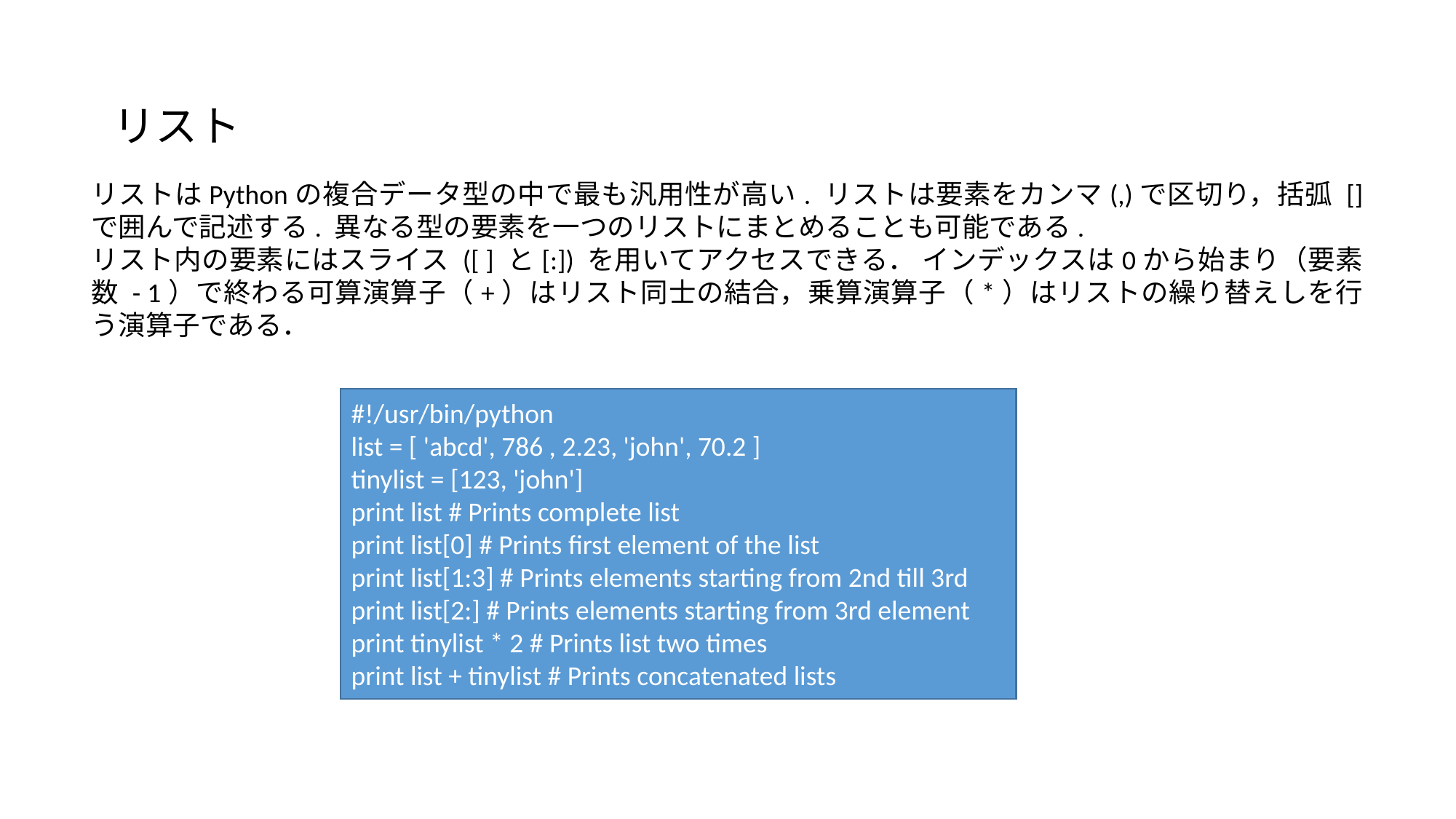

リスト
リストはPythonの複合データ型の中で最も汎用性が高い. リストは要素をカンマ(,)で区切り，括弧 [] で囲んで記述する. 異なる型の要素を一つのリストにまとめることも可能である.
リスト内の要素にはスライス ([ ] と[:]) を用いてアクセスできる． インデックスは0から始まり（要素数 - 1）で終わる可算演算子（+）はリスト同士の結合，乗算演算子（*）はリストの繰り替えしを行う演算子である．
#!/usr/bin/python
list = [ 'abcd', 786 , 2.23, 'john', 70.2 ]
tinylist = [123, 'john']
print list # Prints complete list
print list[0] # Prints first element of the list
print list[1:3] # Prints elements starting from 2nd till 3rd
print list[2:] # Prints elements starting from 3rd element
print tinylist * 2 # Prints list two times
print list + tinylist # Prints concatenated lists